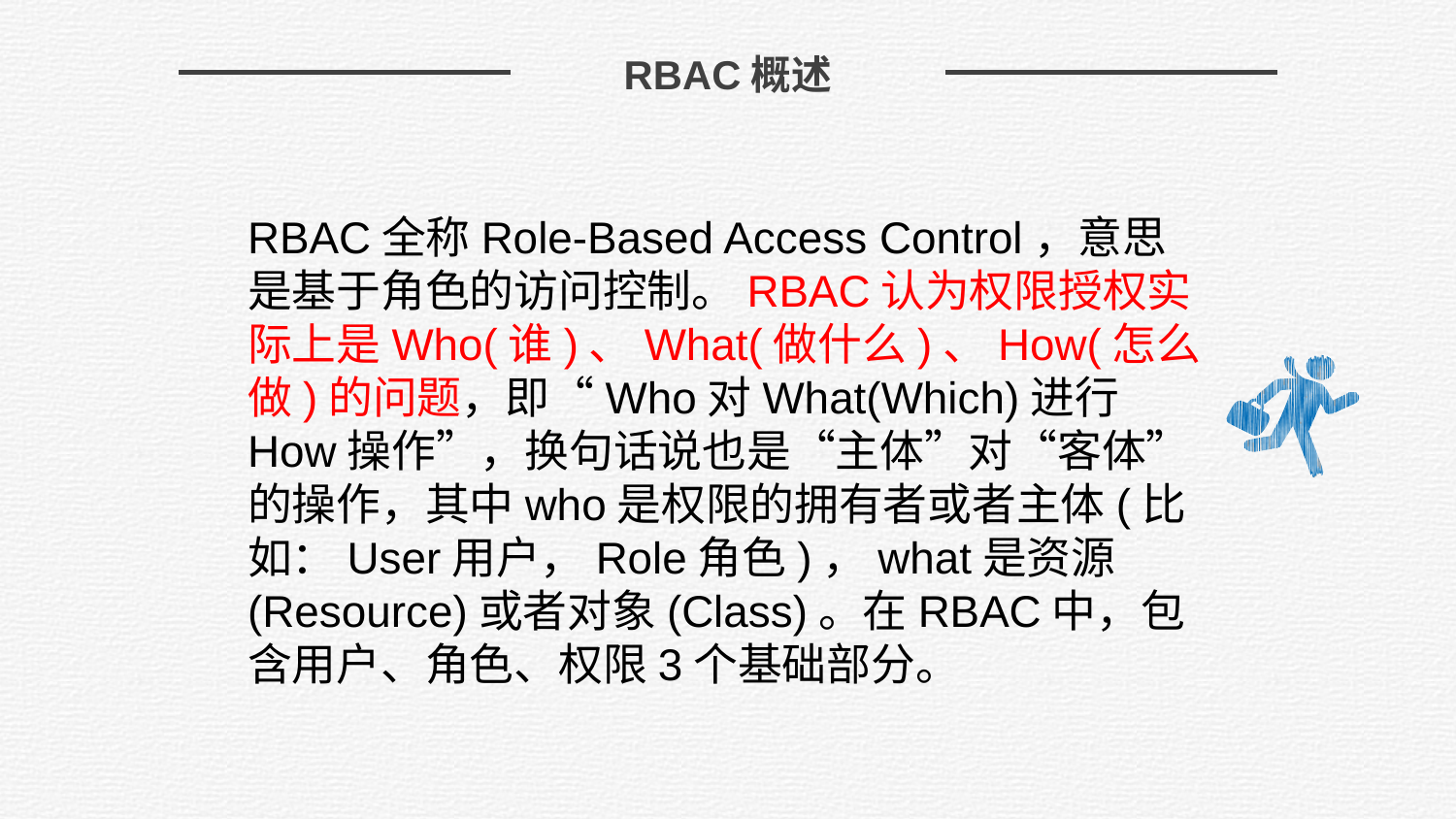

RBAC概述
RBAC全称Role-Based Access Control，意思是基于角色的访问控制。RBAC认为权限授权实际上是Who(谁)、What(做什么)、How(怎么做)的问题，即“Who对What(Which)进行How操作”，换句话说也是“主体”对“客体”的操作，其中who是权限的拥有者或者主体(比如：User用户，Role角色)，what是资源(Resource)或者对象(Class)。在RBAC中，包含用户、角色、权限3个基础部分。